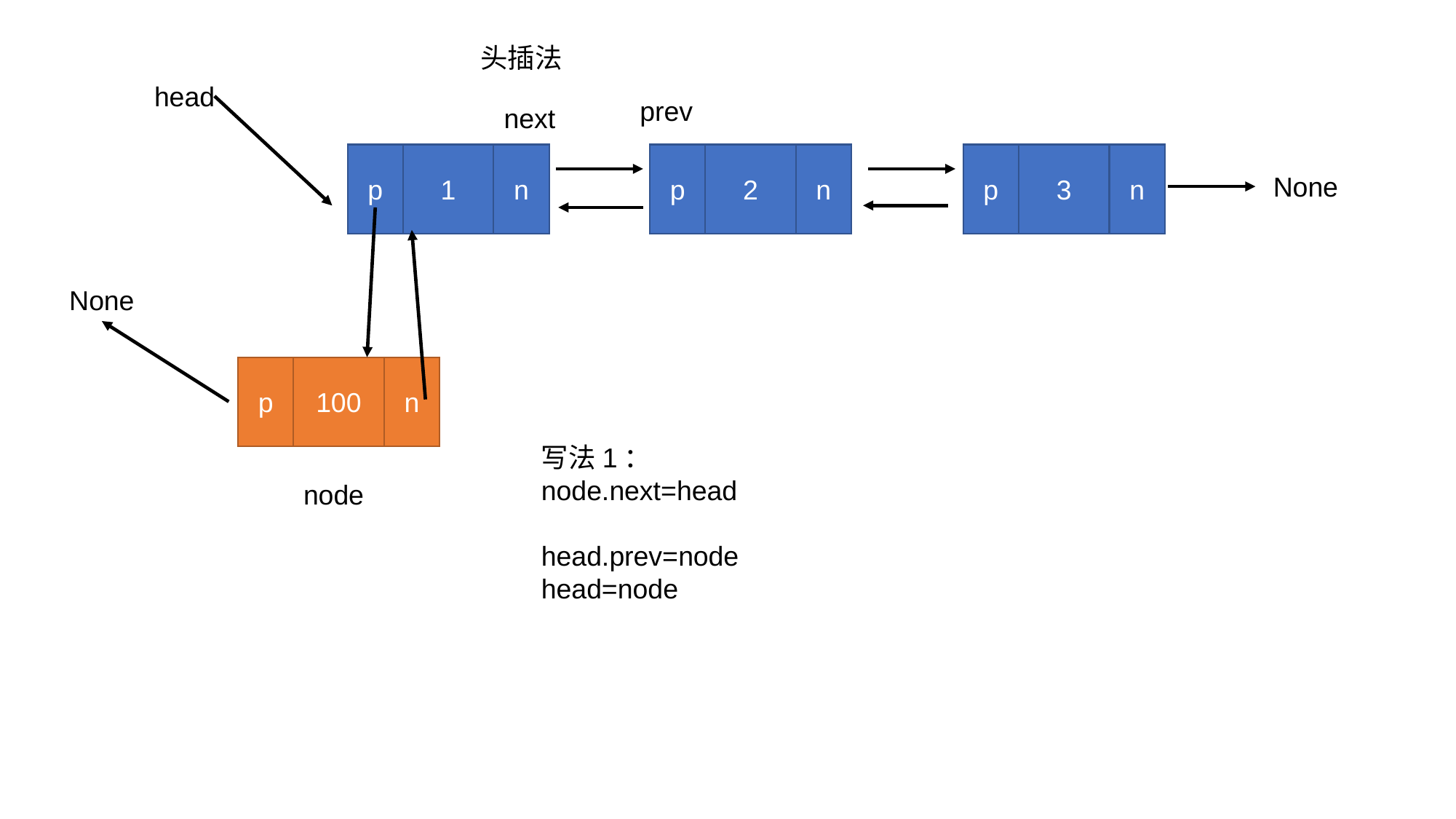

头插法
head
prev
next
n
p
3
n
p
1
n
p
2
None
None
n
p
100
写法1：
node.next=head

head.prev=node
head=node
node